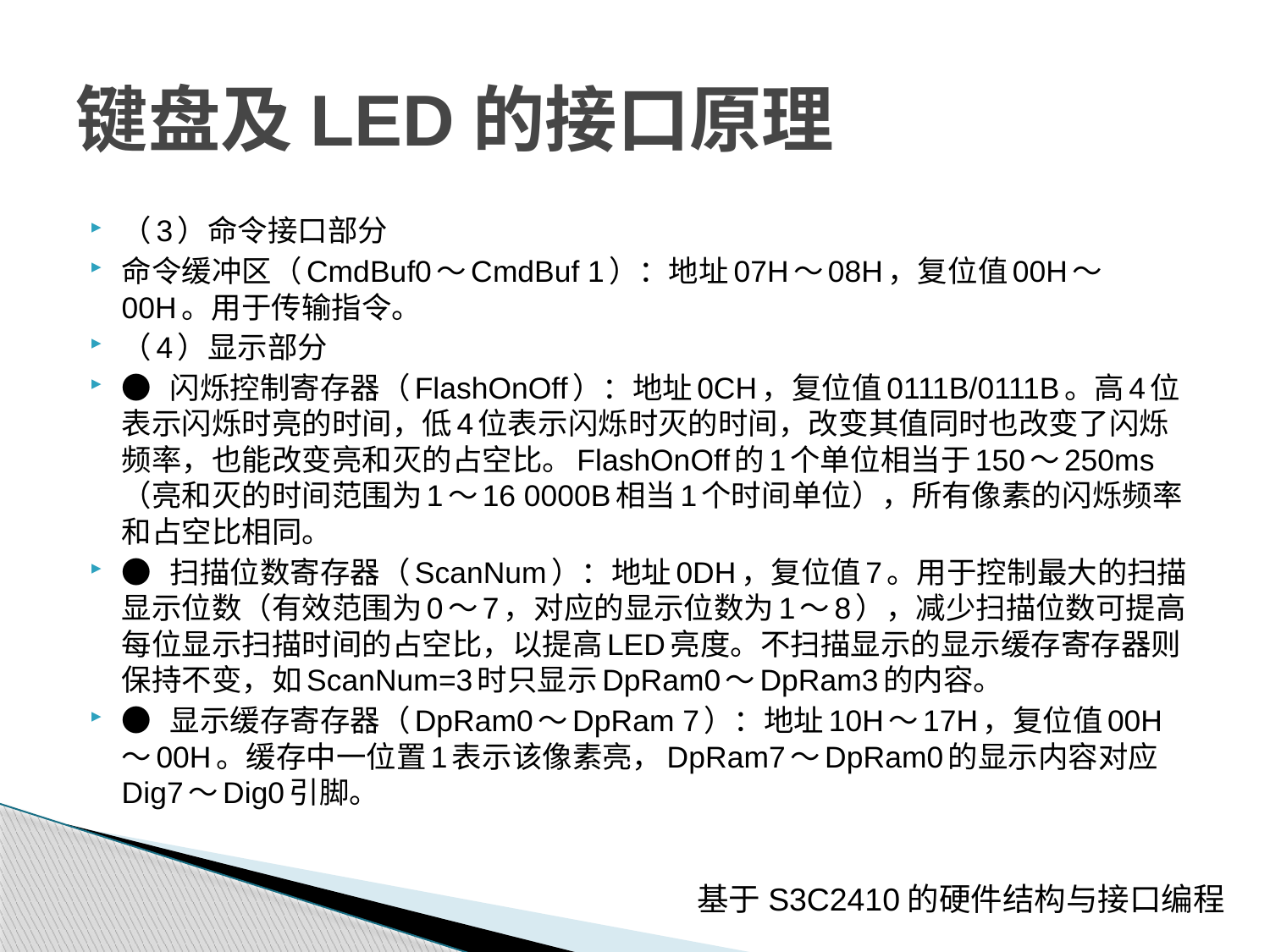

# 键盘及LED的接口原理
（3）命令接口部分
命令缓冲区（CmdBuf0～CmdBuf 1）：地址07H～08H，复位值00H～00H。用于传输指令。
（4）显示部分
●  闪烁控制寄存器（FlashOnOff）：地址0CH，复位值0111B/0111B。高4位表示闪烁时亮的时间，低4位表示闪烁时灭的时间，改变其值同时也改变了闪烁频率，也能改变亮和灭的占空比。FlashOnOff的1个单位相当于150～250ms（亮和灭的时间范围为1～16 0000B相当1个时间单位），所有像素的闪烁频率和占空比相同。
●  扫描位数寄存器（ScanNum）：地址0DH，复位值7。用于控制最大的扫描显示位数（有效范围为0～7，对应的显示位数为1～8），减少扫描位数可提高每位显示扫描时间的占空比，以提高LED亮度。不扫描显示的显示缓存寄存器则保持不变，如ScanNum=3时只显示DpRam0～DpRam3的内容。
●  显示缓存寄存器（DpRam0～DpRam 7）：地址10H～17H，复位值00H～00H。缓存中一位置1表示该像素亮，DpRam7～DpRam0的显示内容对应Dig7～Dig0引脚。

基于S3C2410的硬件结构与接口编程